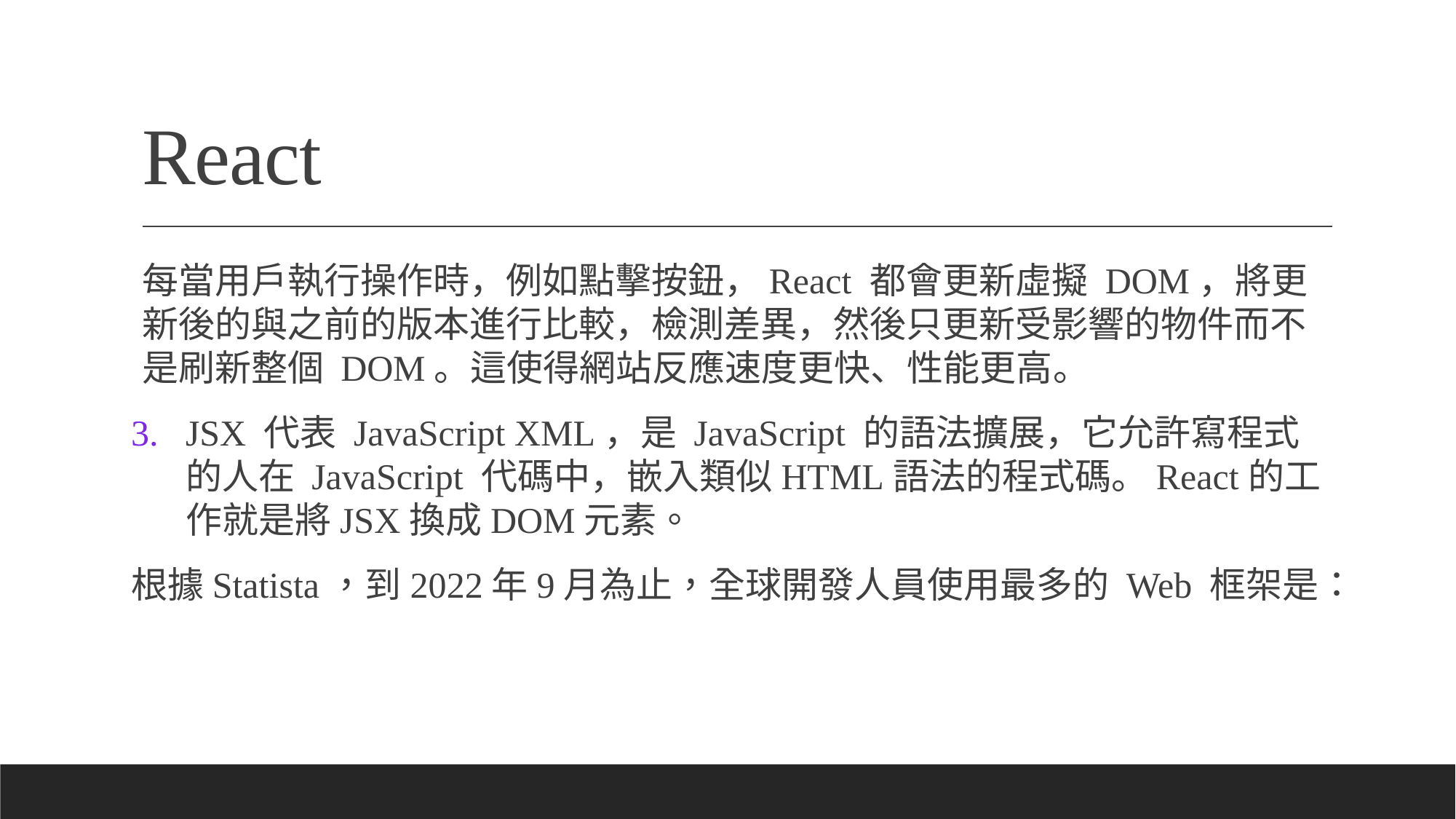

# React
每當用戶執行操作時，例如點擊按鈕，React 都會更新虛擬 DOM，將更新後的與之前的版本進行比較，檢測差異，然後只更新受影響的物件而不是刷新整個 DOM。這使得網站反應速度更快、性能更高。
JSX 代表 JavaScript XML，是 JavaScript 的語法擴展，它允許寫程式的人在 JavaScript 代碼中，嵌入類似HTML語法的程式碼。React的工作就是將JSX換成DOM元素。
根據Statista，到2022年9月為止，全球開發人員使用最多的 Web 框架是：